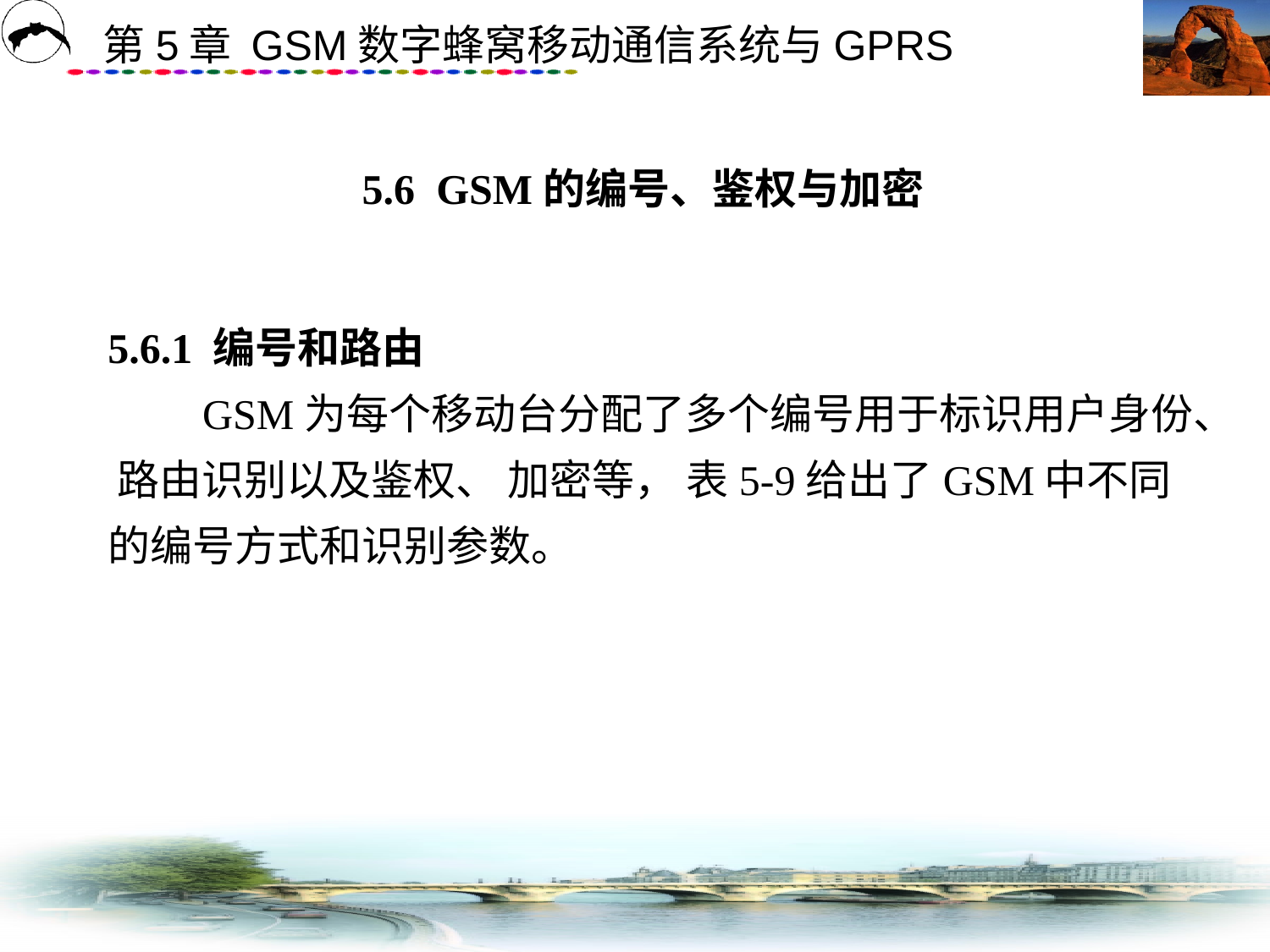

# 5.6  GSM的编号、鉴权与加密
5.6.1 编号和路由
　　GSM为每个移动台分配了多个编号用于标识用户身份、 路由识别以及鉴权、 加密等， 表5-9给出了GSM中不同的编号方式和识别参数。